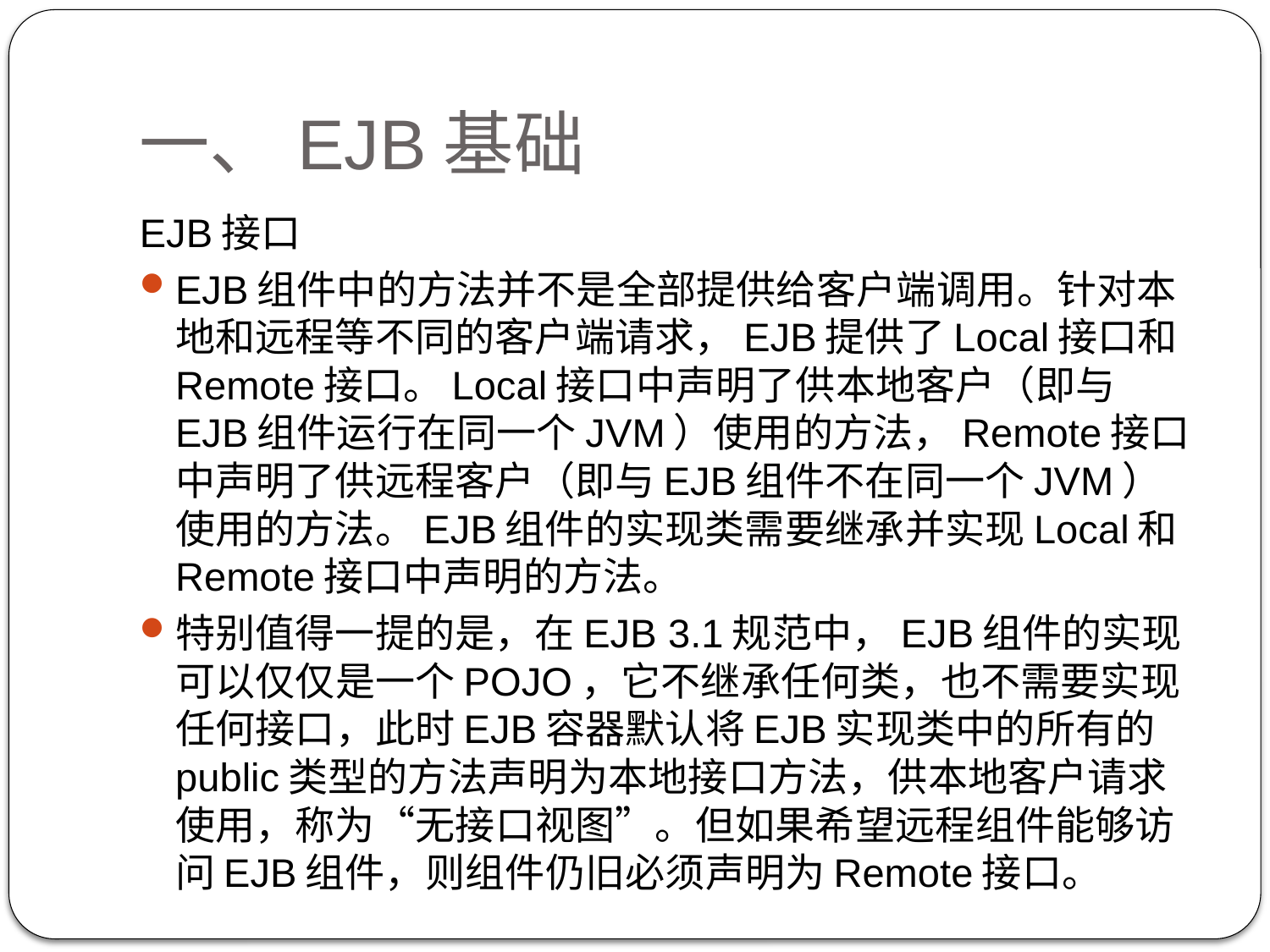

# 一、EJB基础
EJB接口
EJB组件中的方法并不是全部提供给客户端调用。针对本地和远程等不同的客户端请求，EJB提供了Local接口和Remote接口。Local接口中声明了供本地客户（即与EJB组件运行在同一个JVM）使用的方法，Remote接口中声明了供远程客户（即与EJB组件不在同一个JVM）使用的方法。EJB组件的实现类需要继承并实现Local和Remote接口中声明的方法。
特别值得一提的是，在EJB 3.1规范中，EJB组件的实现可以仅仅是一个POJO，它不继承任何类，也不需要实现任何接口，此时EJB容器默认将EJB实现类中的所有的public类型的方法声明为本地接口方法，供本地客户请求使用，称为“无接口视图”。但如果希望远程组件能够访问EJB组件，则组件仍旧必须声明为Remote接口。